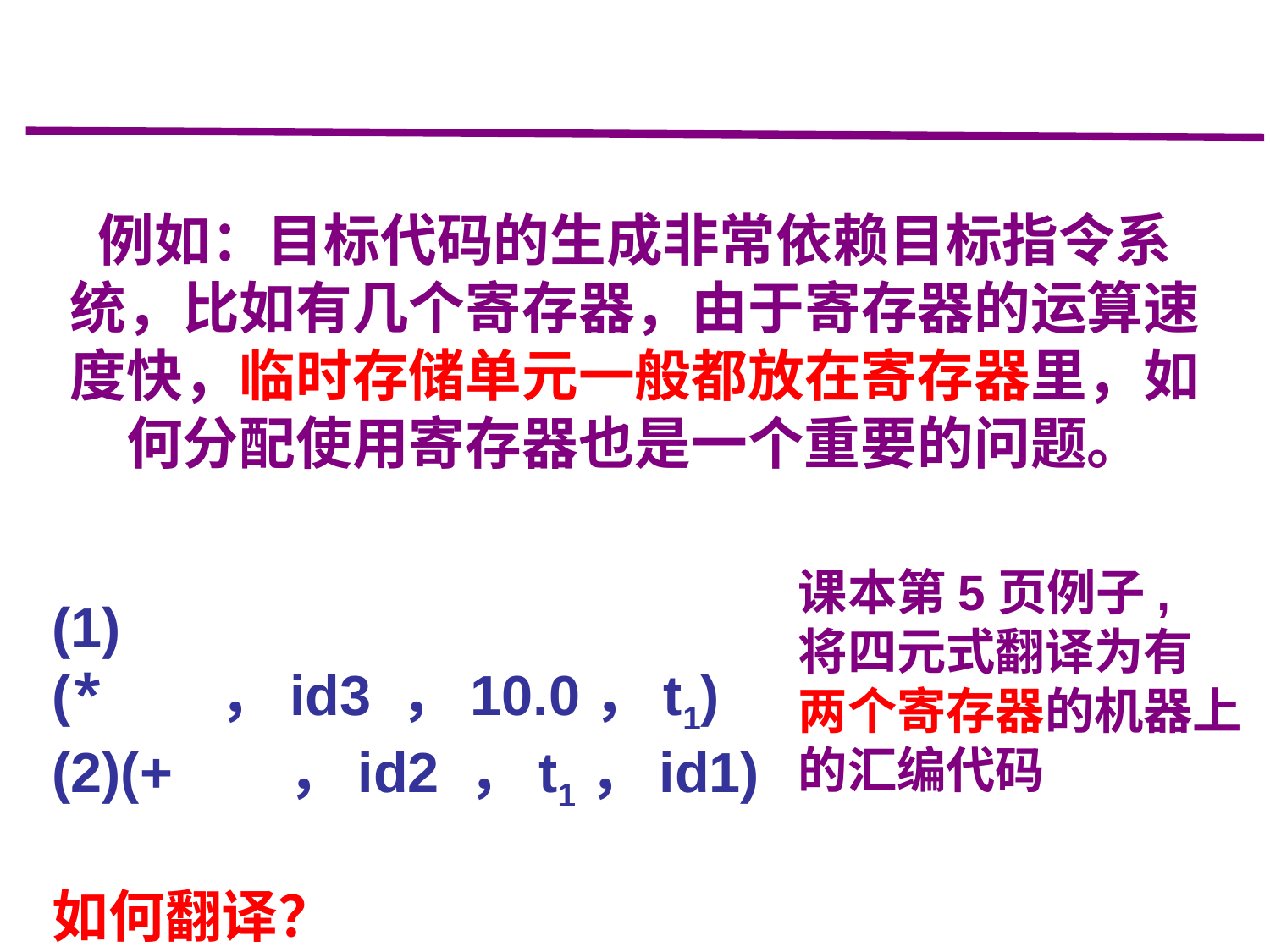

例如：目标代码的生成非常依赖目标指令系统，比如有几个寄存器，由于寄存器的运算速度快，临时存储单元一般都放在寄存器里，如何分配使用寄存器也是一个重要的问题。
课本第5页例子,
将四元式翻译为有
两个寄存器的机器上的汇编代码
(1)(*   ，id3 ，10.0，t1)
(2)(+   ，id2 ，t1，id1)

如何翻译？